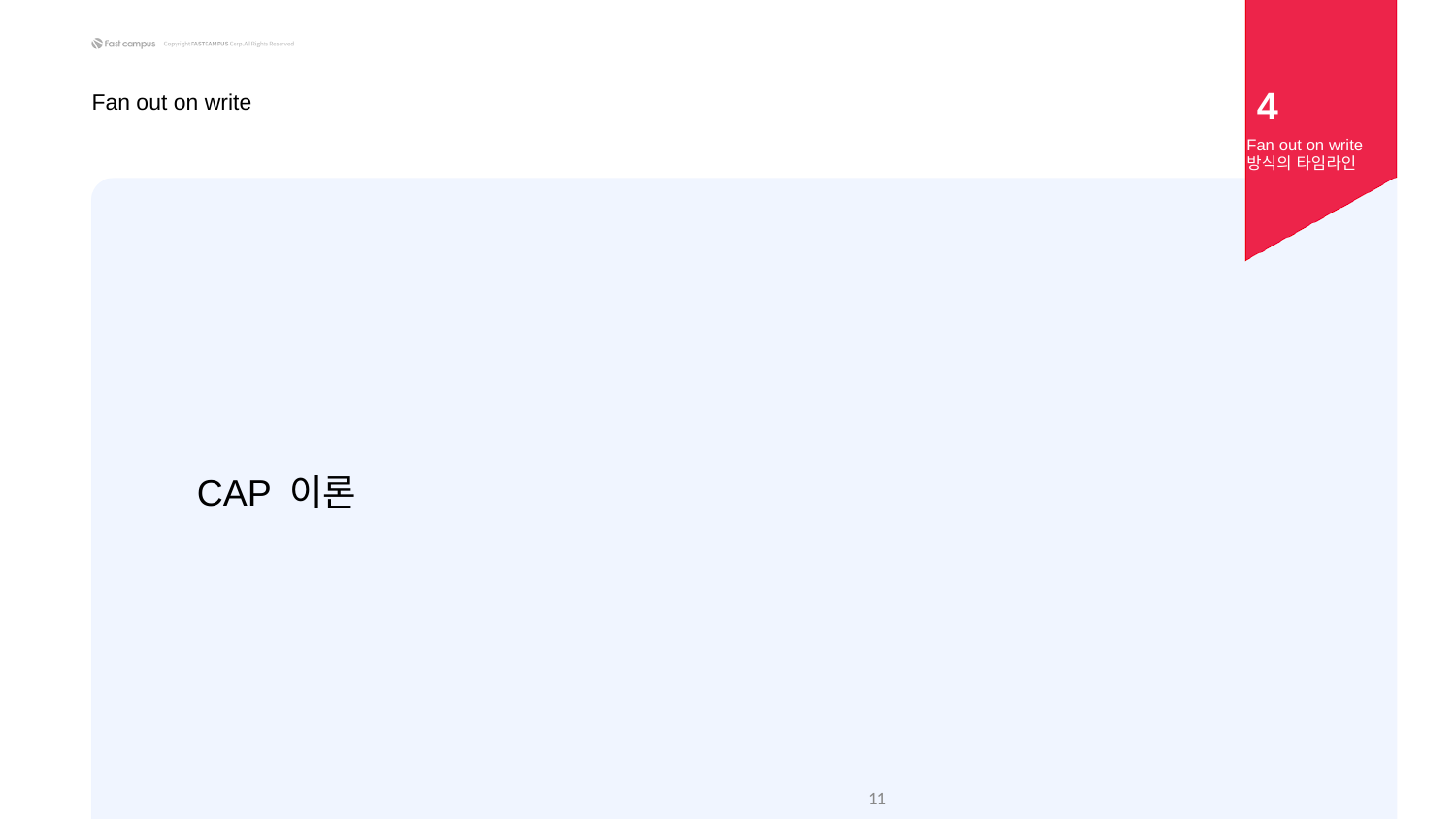

4
Fan out on write
Fan out on write 방식의 타임라인
CAP 이론
11